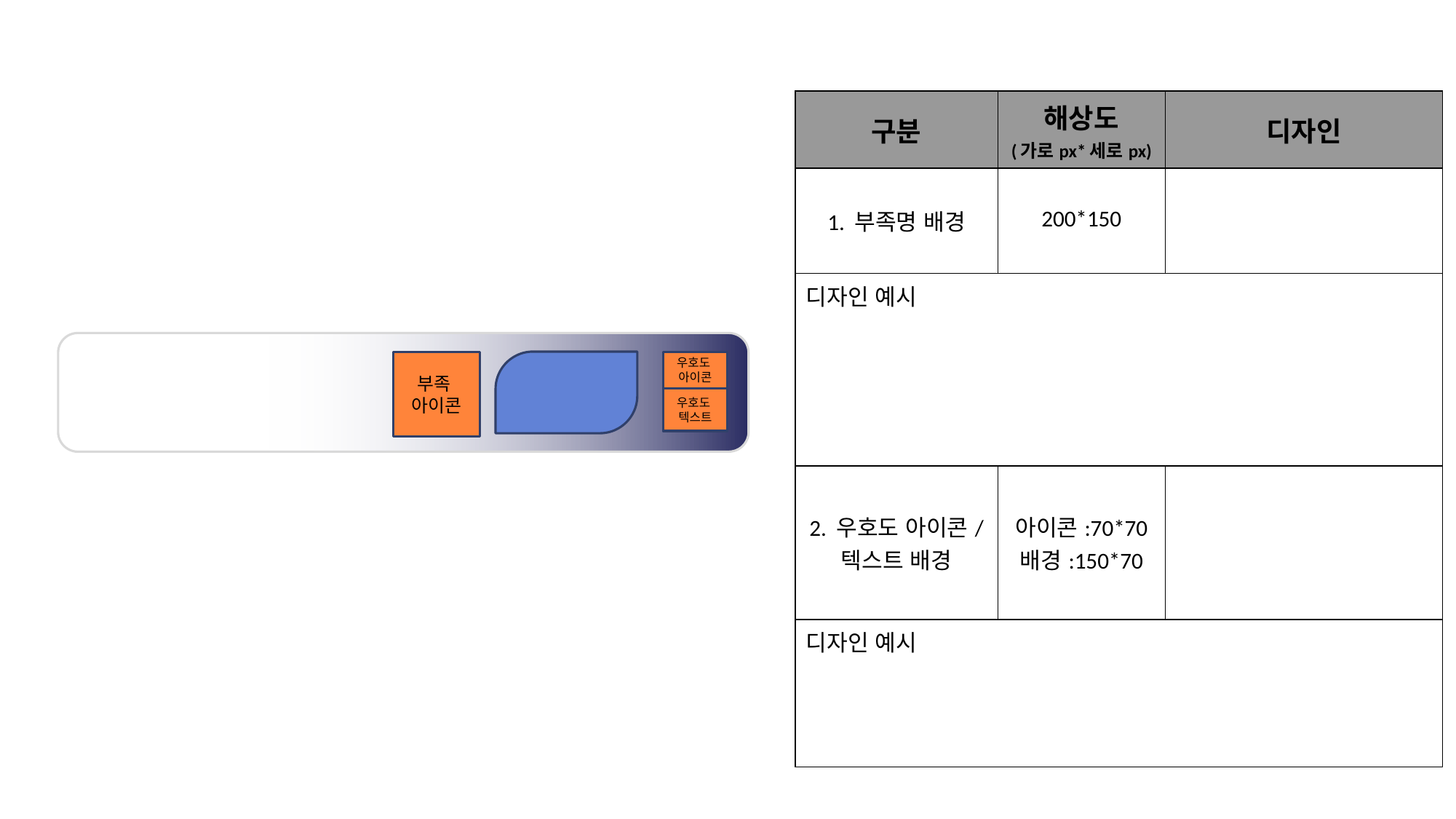

| 구분 | 해상도 (가로px\*세로px) | 디자인 |
| --- | --- | --- |
| 1. 부족명 배경 | 200\*150 |  |
| 디자인 예시 |  |  |
| 2. 우호도 아이콘/ 텍스트 배경 | 아이콘:70\*70 배경:150\*70 |  |
| 디자인 예시 |  |  |

부족
아이콘

우호도
아이콘
우호도
텍스트